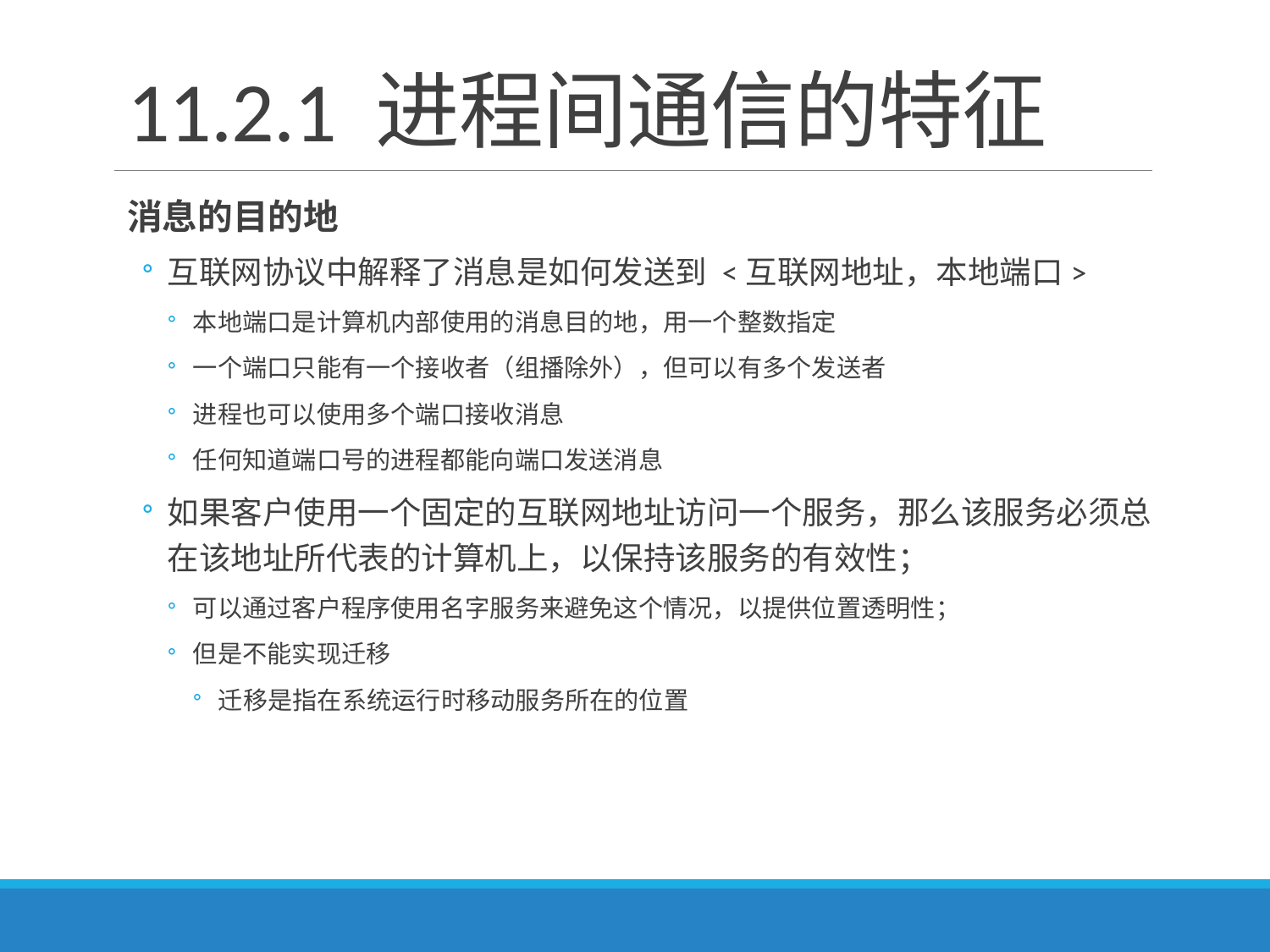

# 11.2.1 进程间通信的特征
消息的目的地
互联网协议中解释了消息是如何发送到 <互联网地址，本地端口>
本地端口是计算机内部使用的消息目的地，用一个整数指定
一个端口只能有一个接收者（组播除外），但可以有多个发送者
进程也可以使用多个端口接收消息
任何知道端口号的进程都能向端口发送消息
如果客户使用一个固定的互联网地址访问一个服务，那么该服务必须总在该地址所代表的计算机上，以保持该服务的有效性；
可以通过客户程序使用名字服务来避免这个情况，以提供位置透明性；
但是不能实现迁移
迁移是指在系统运行时移动服务所在的位置

8